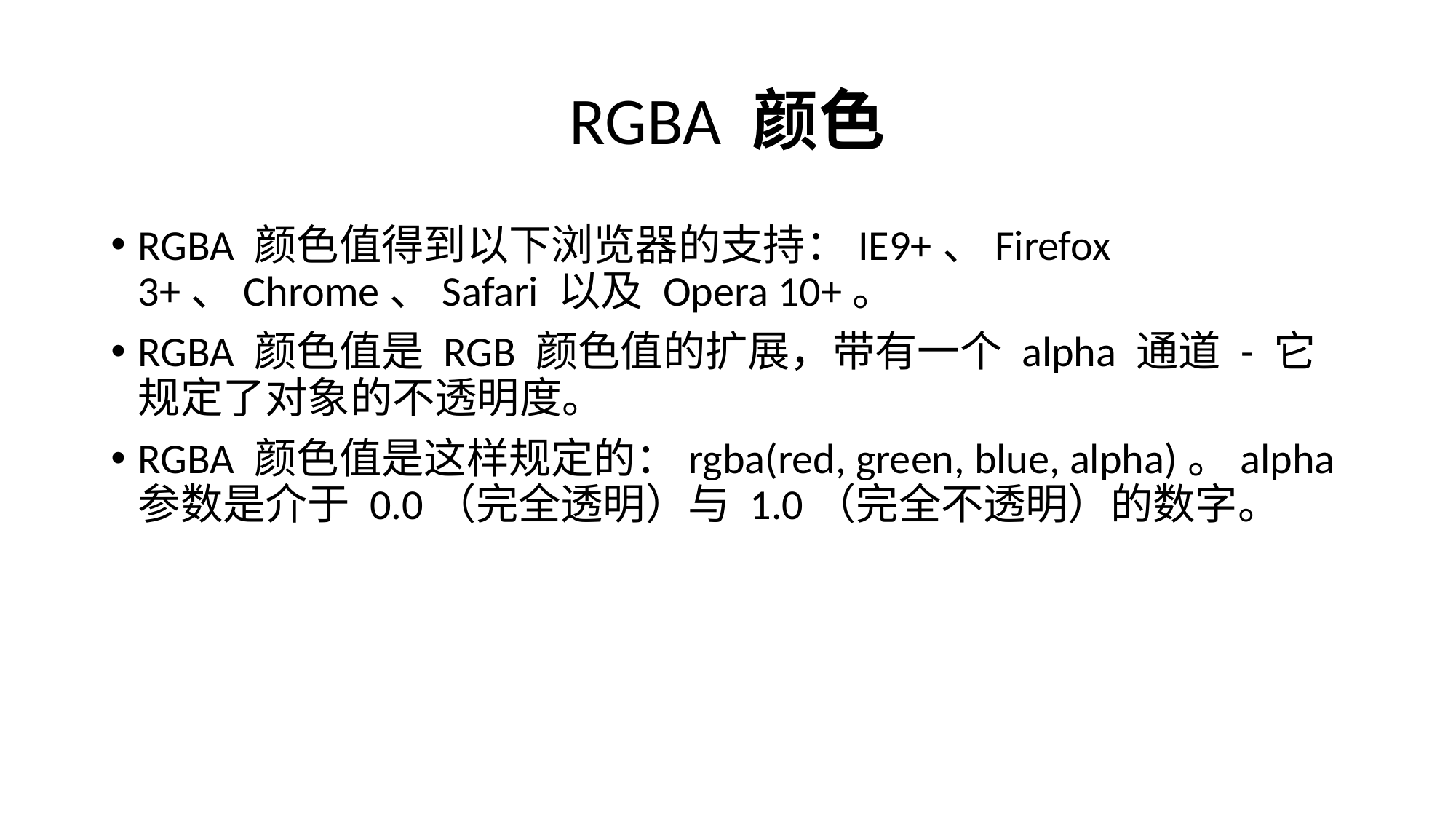

# RGBA 颜色
RGBA 颜色值得到以下浏览器的支持：IE9+、Firefox 3+、Chrome、Safari 以及 Opera 10+。
RGBA 颜色值是 RGB 颜色值的扩展，带有一个 alpha 通道 - 它规定了对象的不透明度。
RGBA 颜色值是这样规定的：rgba(red, green, blue, alpha)。alpha 参数是介于 0.0（完全透明）与 1.0（完全不透明）的数字。